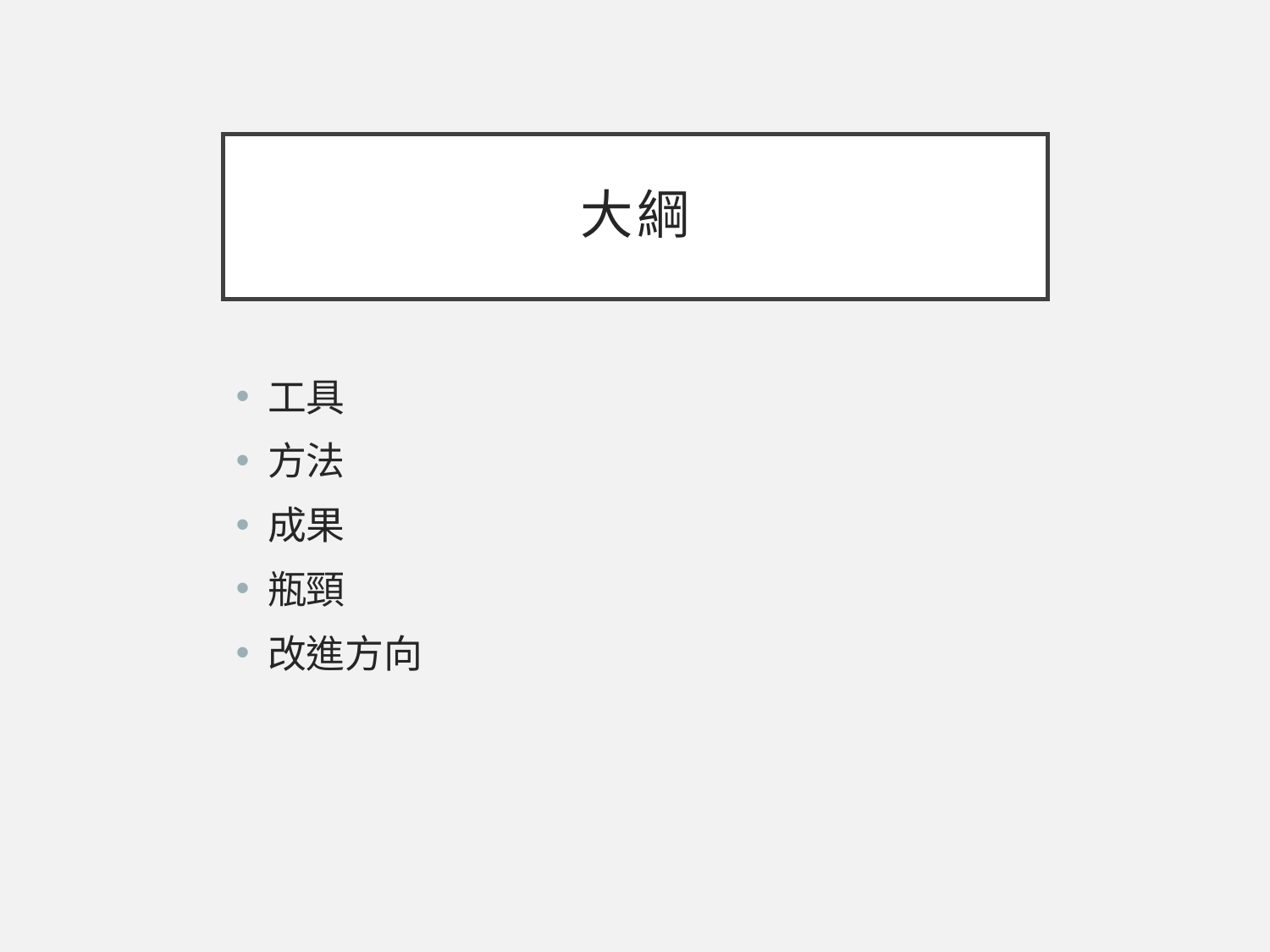

# 大綱
工具
方法
成果
瓶頸
改進方向